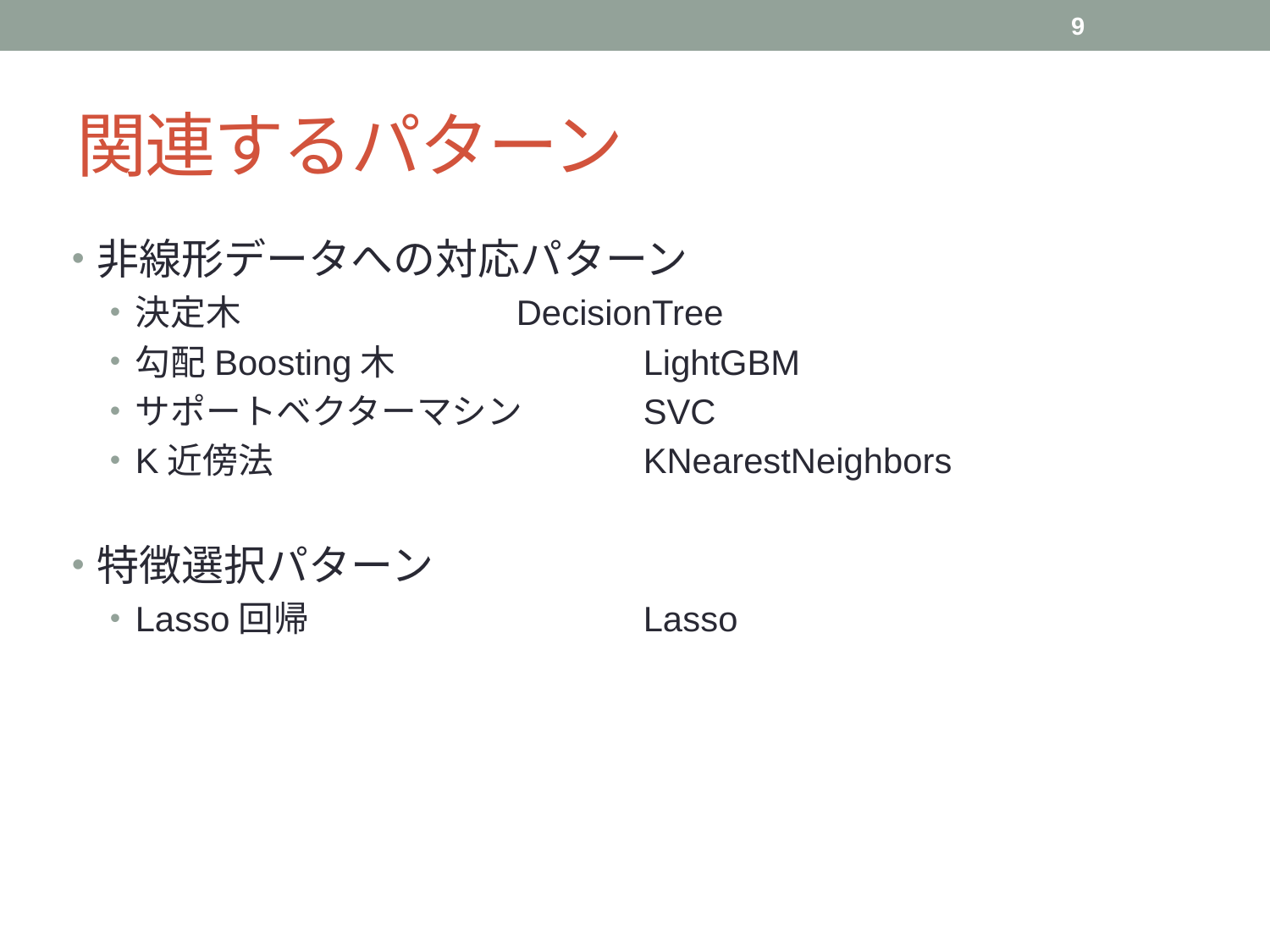

9
# 関連するパターン
非線形データへの対応パターン
決定木			DecisionTree
勾配Boosting木		LightGBM
サポートベクターマシン	SVC
K近傍法			KNearestNeighbors

特徴選択パターン
Lasso回帰			Lasso